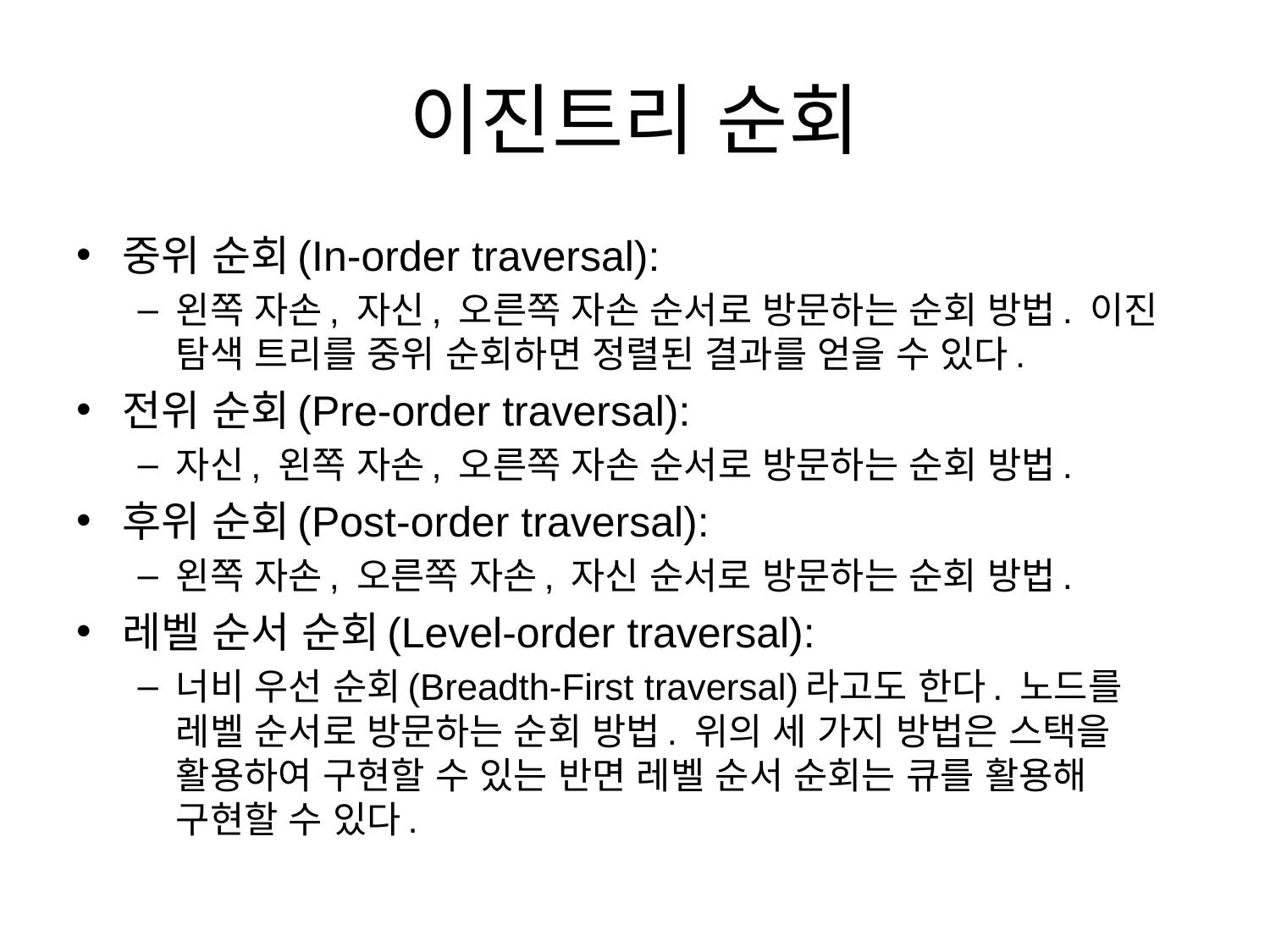

# 이진트리 순회
중위 순회(In-order traversal):
왼쪽 자손, 자신, 오른쪽 자손 순서로 방문하는 순회 방법. 이진 탐색 트리를 중위 순회하면 정렬된 결과를 얻을 수 있다.
전위 순회(Pre-order traversal):
자신, 왼쪽 자손, 오른쪽 자손 순서로 방문하는 순회 방법.
후위 순회(Post-order traversal):
왼쪽 자손, 오른쪽 자손, 자신 순서로 방문하는 순회 방법.
레벨 순서 순회(Level-order traversal):
너비 우선 순회(Breadth-First traversal)라고도 한다. 노드를 레벨 순서로 방문하는 순회 방법. 위의 세 가지 방법은 스택을 활용하여 구현할 수 있는 반면 레벨 순서 순회는 큐를 활용해 구현할 수 있다.